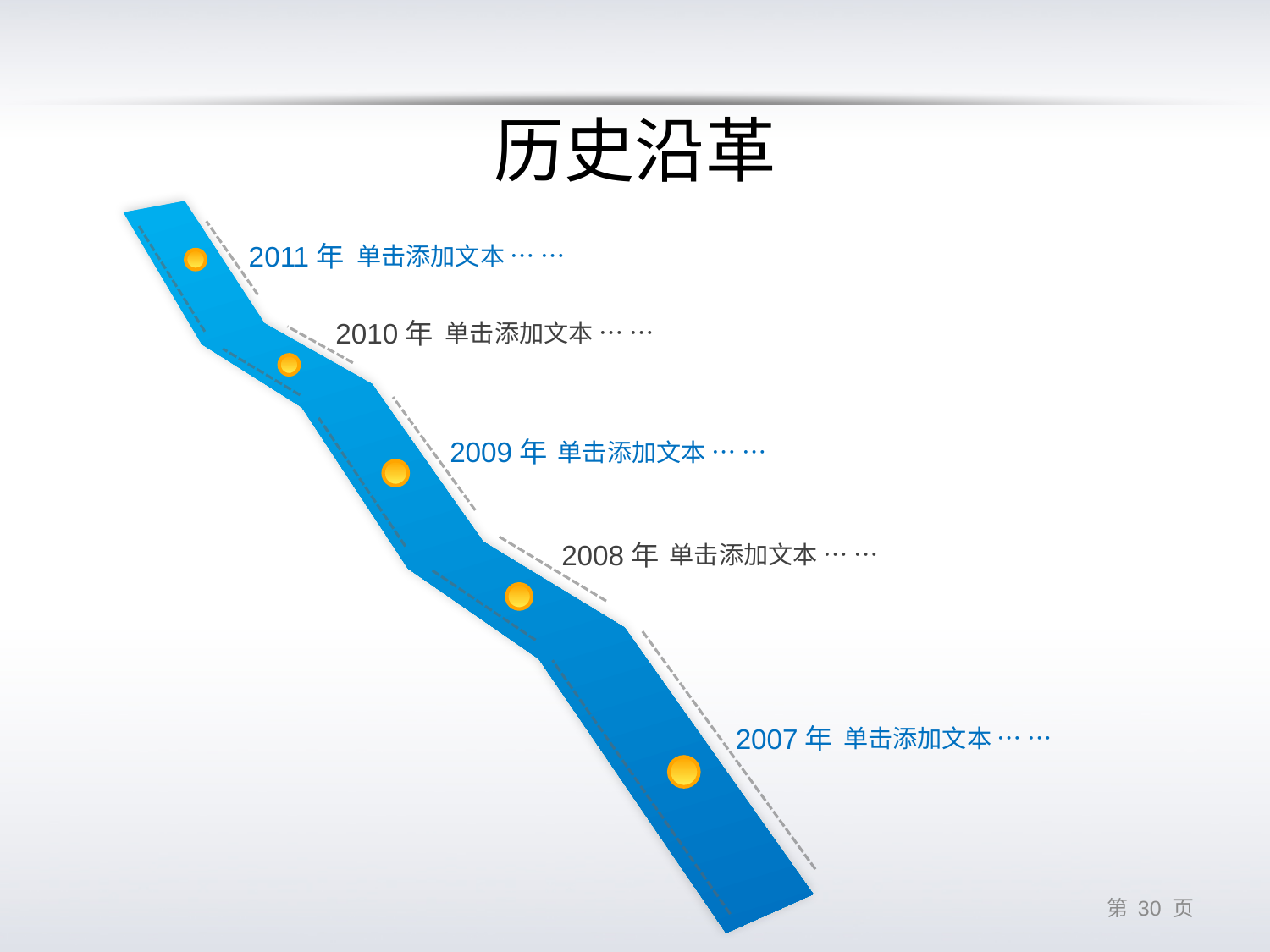

# 历史沿革

2011年
单击添加文本 … …

2010年
单击添加文本 … …

2009年
单击添加文本 … …

2008年
单击添加文本 … …

2007年
单击添加文本 … …

第 30 页